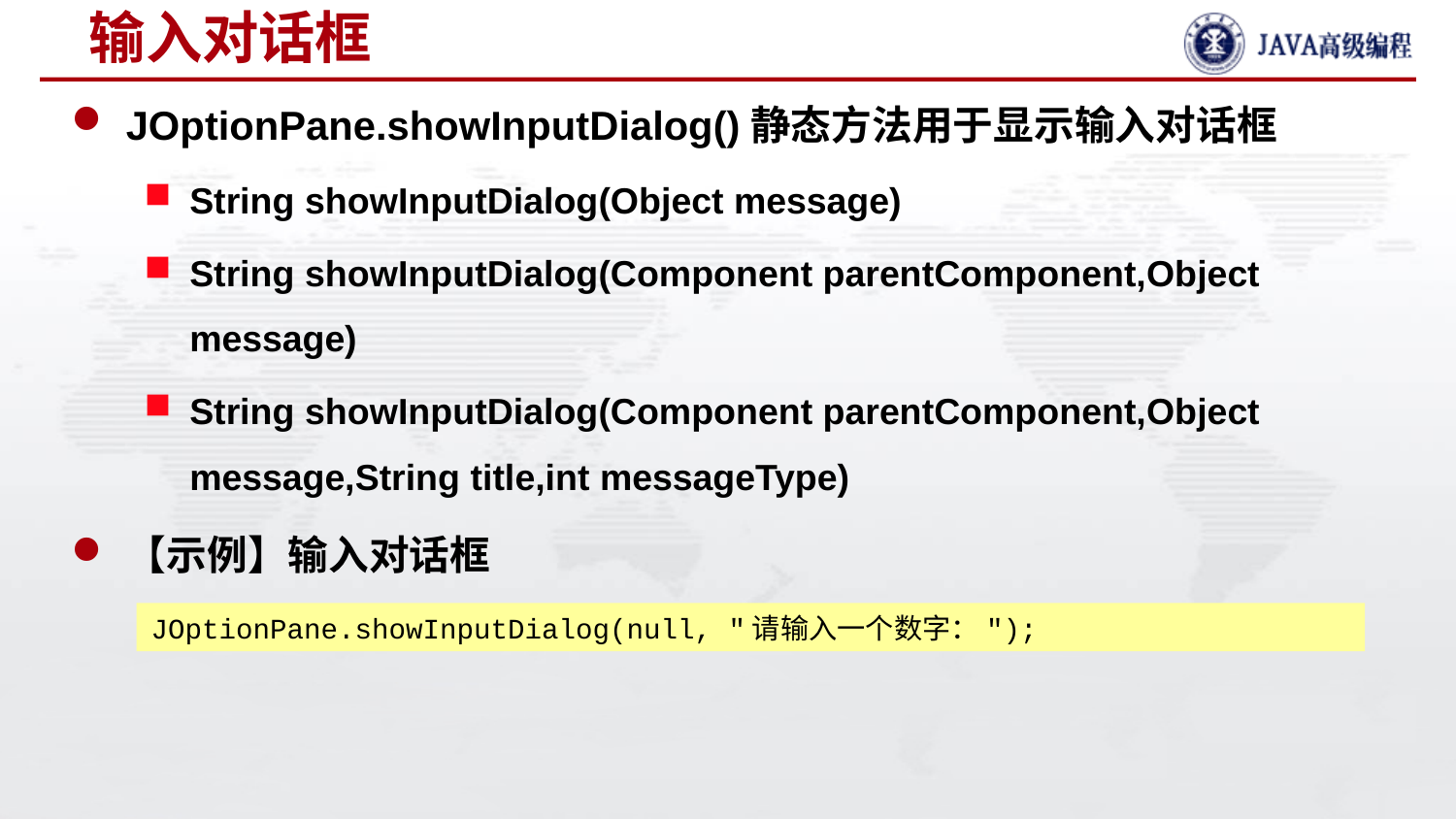

# 输入对话框
JOptionPane.showInputDialog()静态方法用于显示输入对话框
String showInputDialog(Object message)
String showInputDialog(Component parentComponent,Object message)
String showInputDialog(Component parentComponent,Object message,String title,int messageType)
【示例】输入对话框

JOptionPane.showInputDialog(null, "请输入一个数字：");